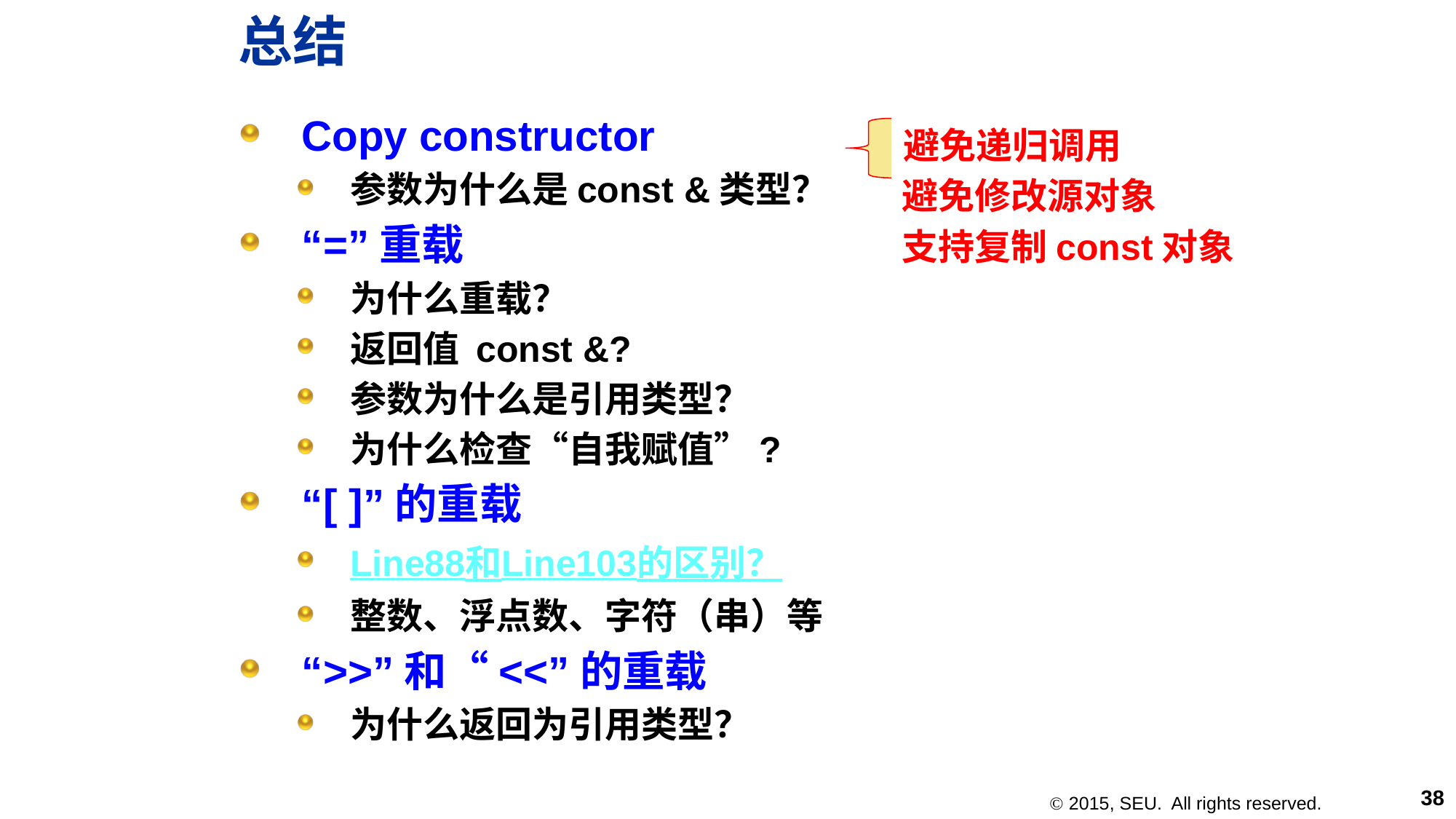

# 总结
Copy constructor
参数为什么是const &类型？
“=”重载
为什么重载？
返回值 const &?
参数为什么是引用类型？
为什么检查“自我赋值”?
“[ ]”的重载
Line88和Line103的区别？
整数、浮点数、字符（串）等
“>>”和“<<”的重载
为什么返回为引用类型？

避免递归调用
避免修改源对象
支持复制const对象